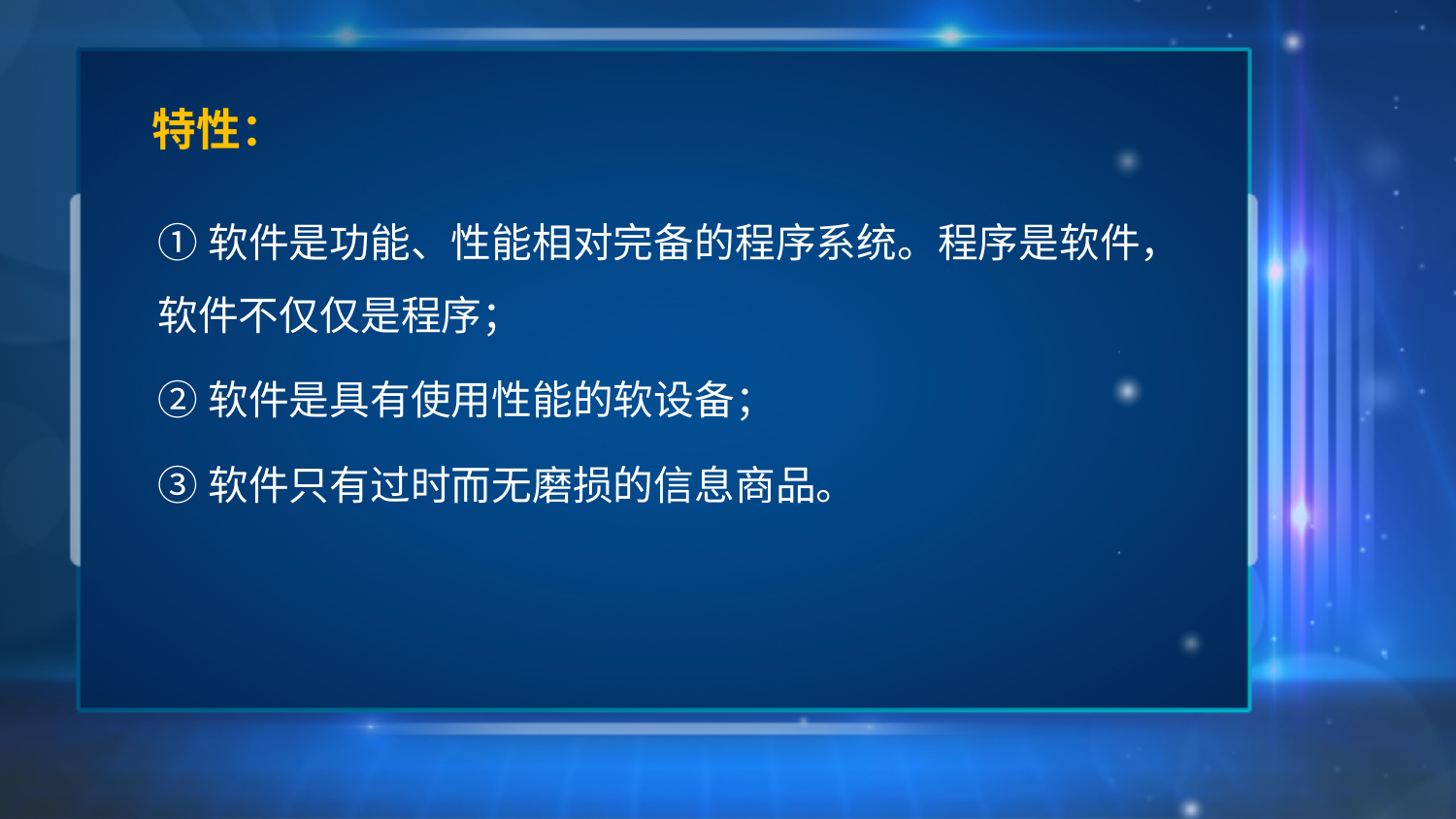

# 特性：
①软件是功能、性能相对完备的程序系统。程序是软件，软件不仅仅是程序；
②软件是具有使用性能的软设备；
③软件只有过时而无磨损的信息商品。